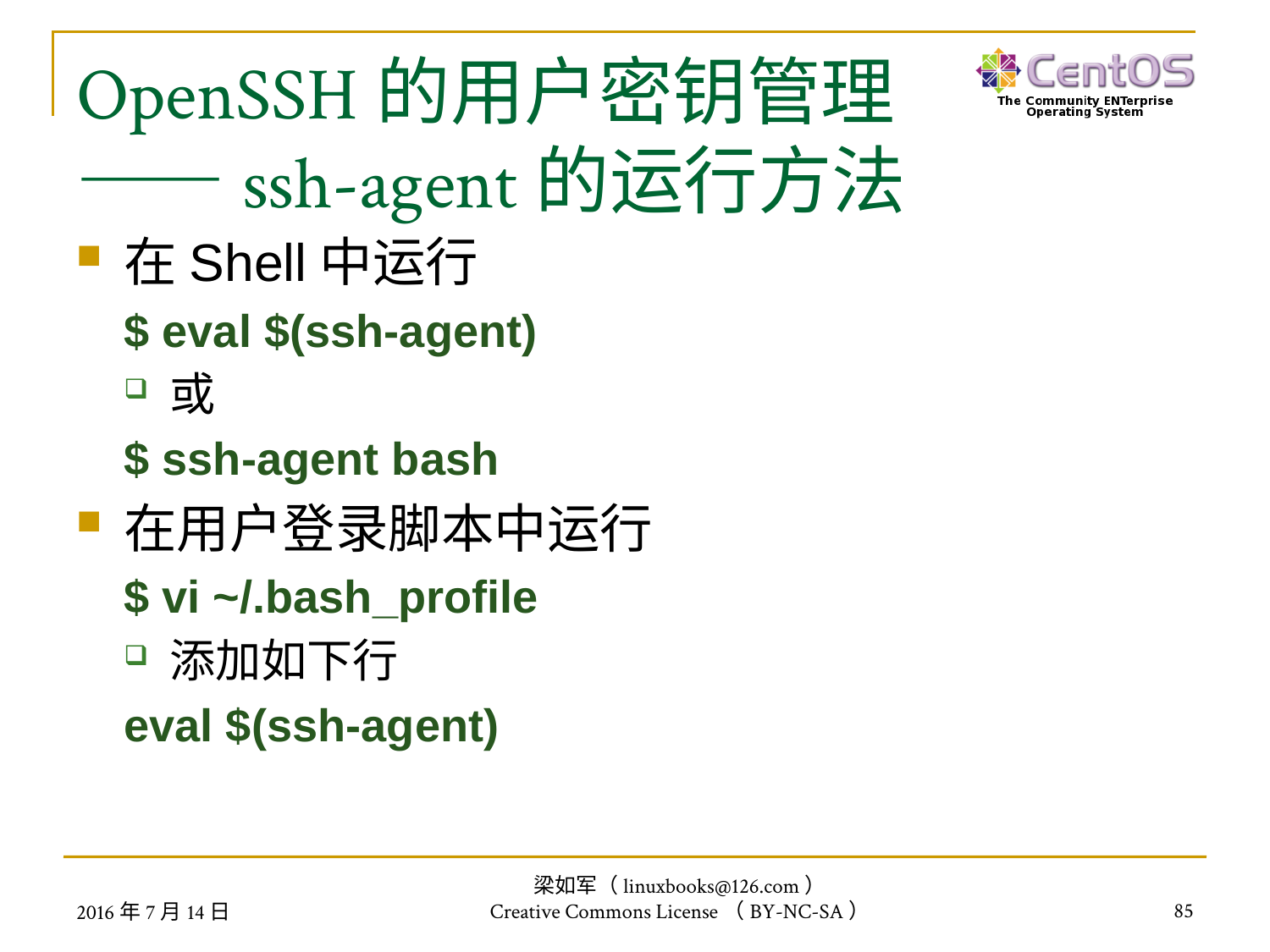

# OpenSSH的用户密钥管理 ——ssh-agent的运行方法
在Shell中运行
$ eval $(ssh-agent)
或
$ ssh-agent bash
在用户登录脚本中运行
$ vi ~/.bash_profile
添加如下行
eval $(ssh-agent)
梁如军（linuxbooks@126.com）
Creative Commons License（BY-NC-SA）
2016年7月14日
85